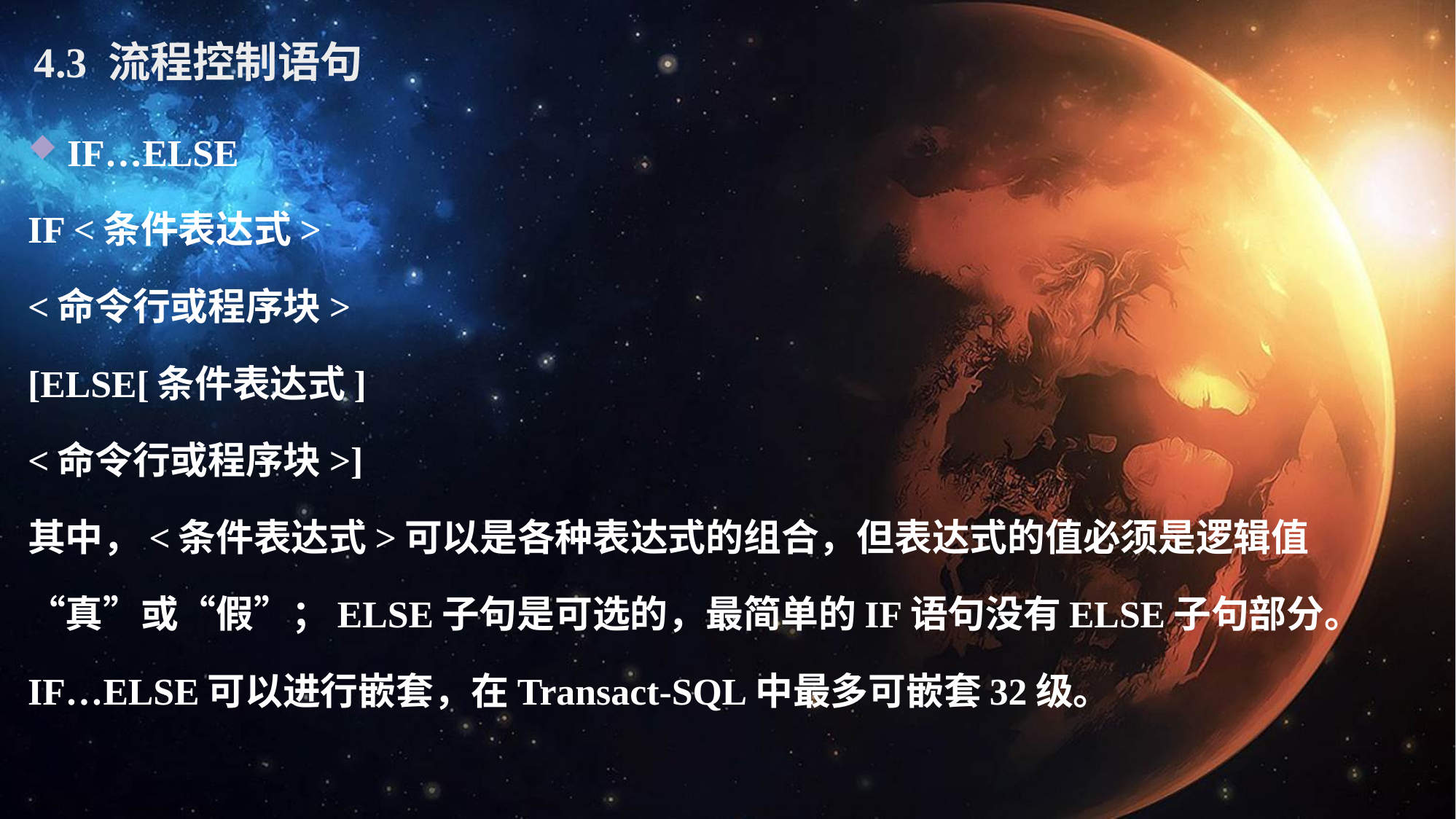

4.3 流程控制语句
IF…ELSE
IF <条件表达式>
<命令行或程序块>
[ELSE[条件表达式]
<命令行或程序块>]
其中，<条件表达式>可以是各种表达式的组合，但表达式的值必须是逻辑值“真”或“假”；ELSE子句是可选的，最简单的IF语句没有ELSE子句部分。
IF…ELSE可以进行嵌套，在Transact-SQL中最多可嵌套32级。